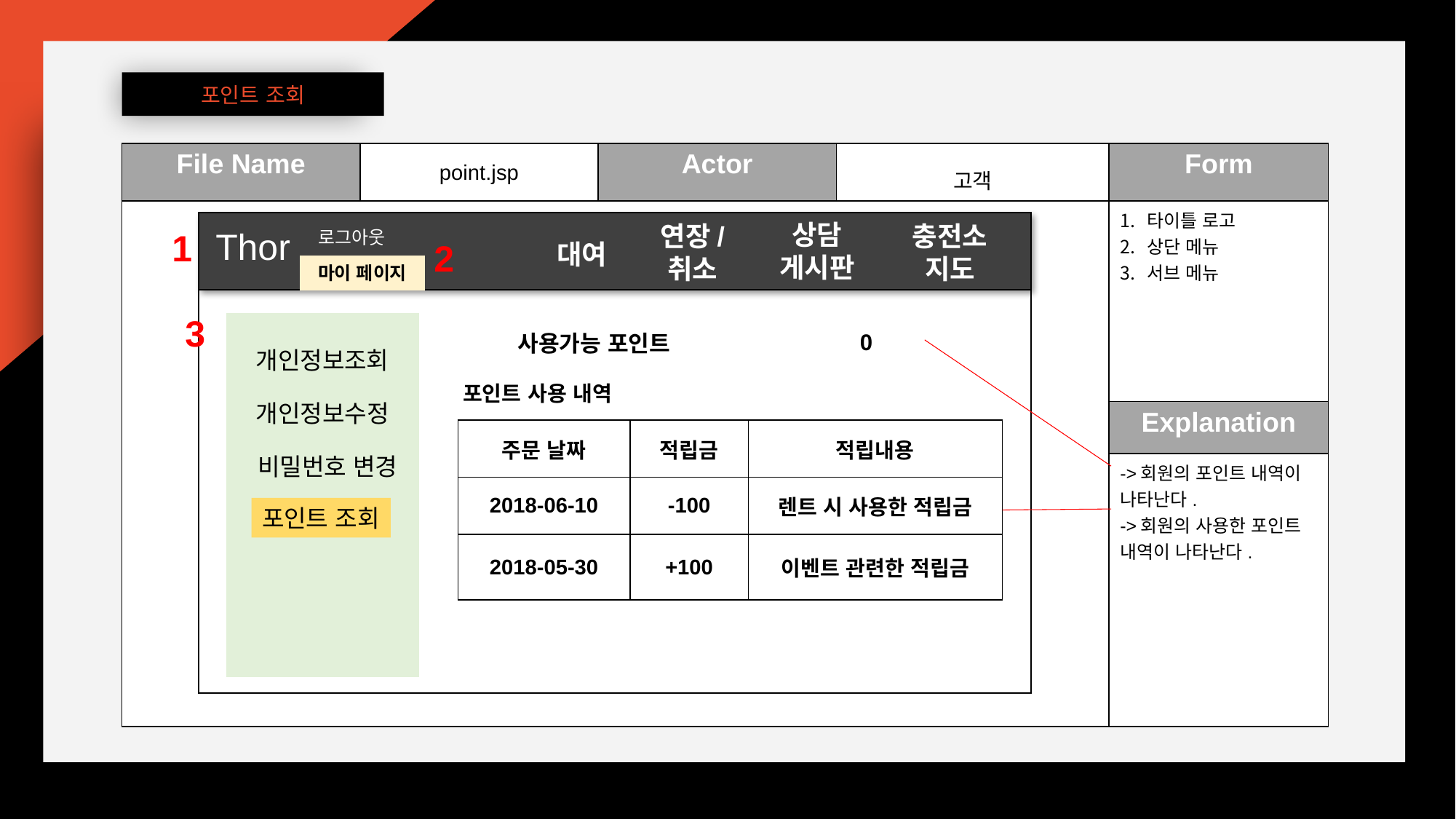

포인트 조회
| File Name | point.jsp | Actor | 고객 | Form |
| --- | --- | --- | --- | --- |
|  |  |  |  | 타이틀 로고 상단 메뉴 서브 메뉴 |
|  |  |  |  | Explanation |
|  |  |  |  | ->회원의 포인트 내역이 나타난다. ->회원의 사용한 포인트 내역이 나타난다. |
상담
게시판

연장/
취소
충전소
지도
Thor
로그아웃
대여
마이페이지
1
2
마이 페이지

3

| 사용가능 포인트 | 0 |
| --- | --- |
개인정보조회
포인트 사용 내역
개인정보수정
| 주문 날짜 | 적립금 | 적립내용 |
| --- | --- | --- |
| 2018-06-10 | -100 | 렌트 시 사용한 적립금 |
| 2018-05-30 | +100 | 이벤트 관련한 적립금 |
비밀번호 변경
포인트 조회